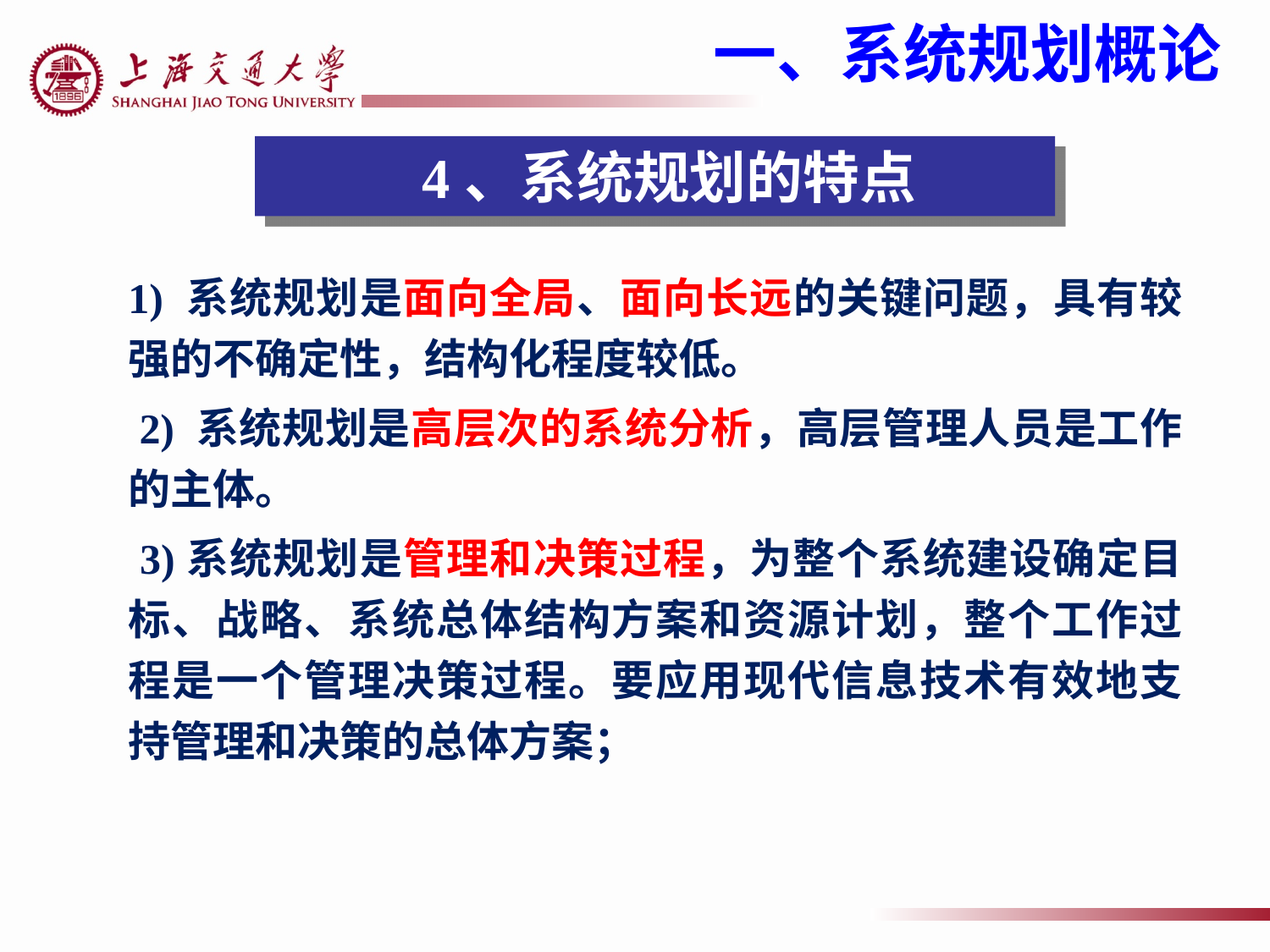

一、系统规划概论
  4、系统规划的特点
1) 系统规划是面向全局、面向长远的关键问题，具有较强的不确定性，结构化程度较低。
 2) 系统规划是高层次的系统分析，高层管理人员是工作的主体。
 3)系统规划是管理和决策过程，为整个系统建设确定目标、战略、系统总体结构方案和资源计划，整个工作过程是一个管理决策过程。要应用现代信息技术有效地支持管理和决策的总体方案；